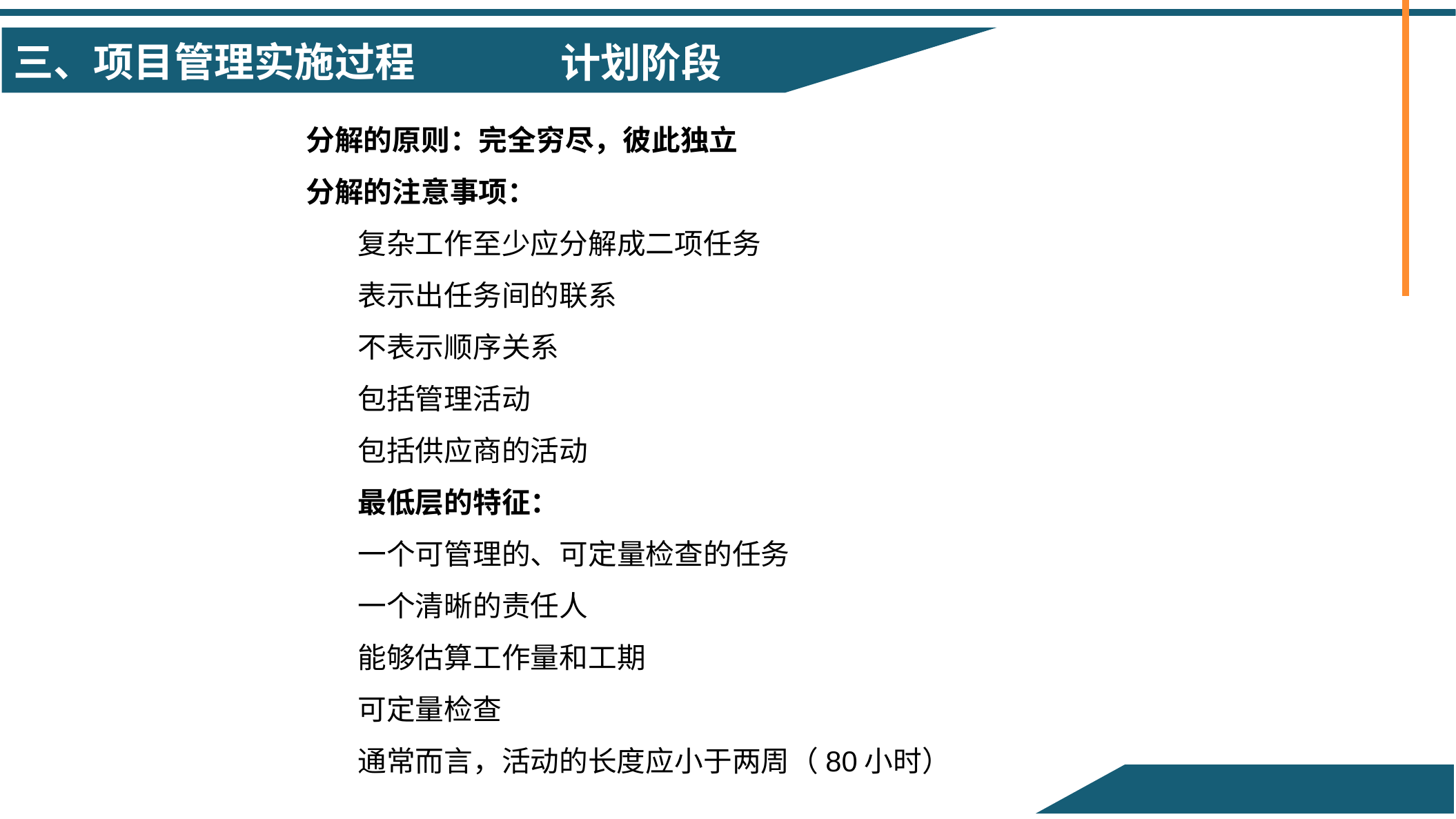

计划阶段
分解的原则：完全穷尽，彼此独立
分解的注意事项：
复杂工作至少应分解成二项任务
表示出任务间的联系
不表示顺序关系
包括管理活动
包括供应商的活动
最低层的特征：
一个可管理的、可定量检查的任务
一个清晰的责任人
能够估算工作量和工期
可定量检查
通常而言，活动的长度应小于两周（80小时）